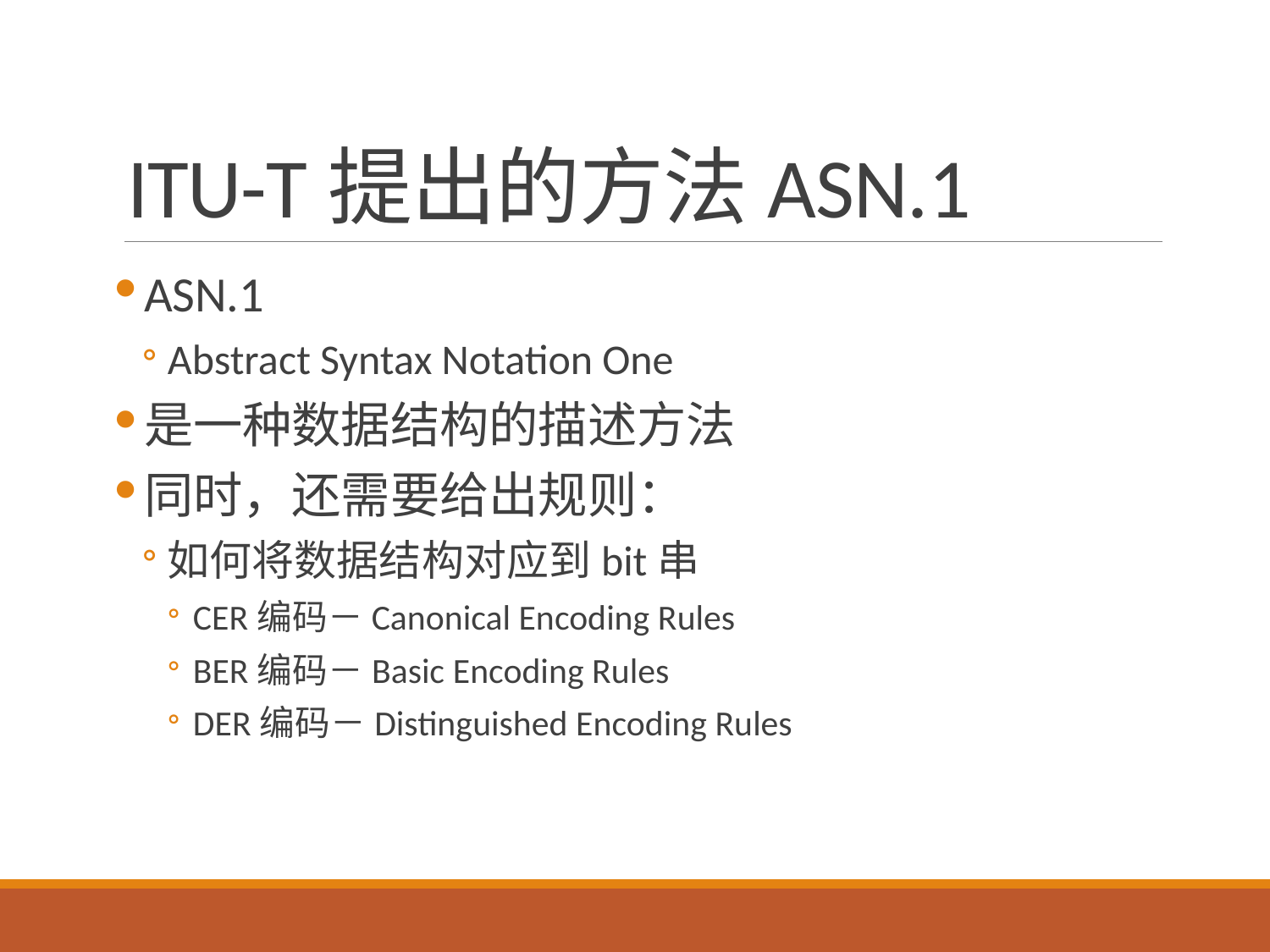

# ITU-T提出的方法ASN.1
ASN.1
Abstract Syntax Notation One
是一种数据结构的描述方法
同时，还需要给出规则：
如何将数据结构对应到bit串
CER编码－Canonical Encoding Rules
BER编码－Basic Encoding Rules
DER编码－Distinguished Encoding Rules
6